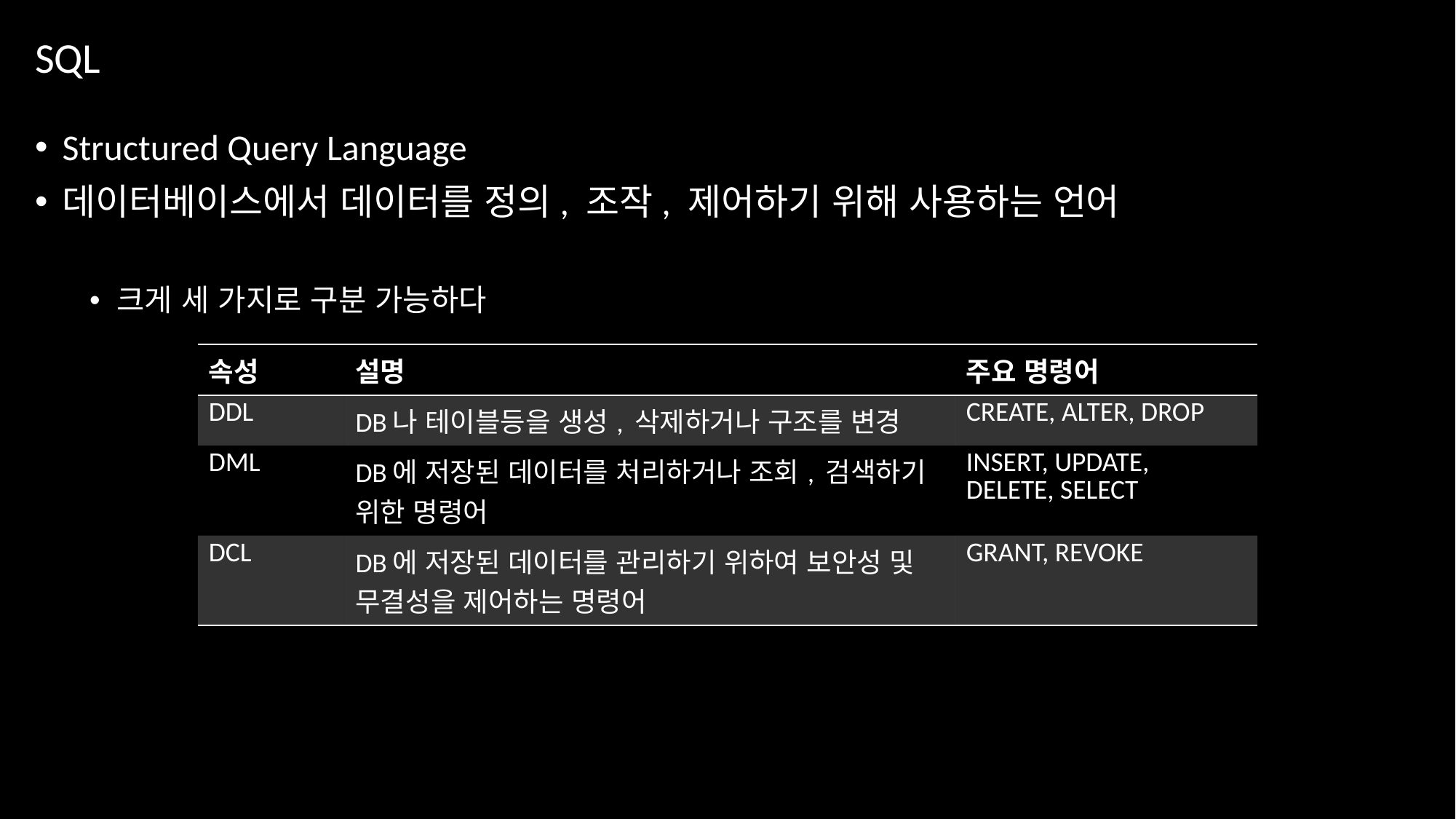

# SQL
Structured Query Language
데이터베이스에서 데이터를 정의, 조작, 제어하기 위해 사용하는 언어

크게 세 가지로 구분 가능하다

| 속성 | 설명 | 주요 명령어 |
| --- | --- | --- |
| DDL | DB나 테이블등을 생성, 삭제하거나 구조를 변경 | CREATE, ALTER, DROP |
| DML | DB에 저장된 데이터를 처리하거나 조회, 검색하기 위한 명령어 | INSERT, UPDATE, DELETE, SELECT |
| DCL | DB에 저장된 데이터를 관리하기 위하여 보안성 및 무결성을 제어하는 명령어 | GRANT, REVOKE |